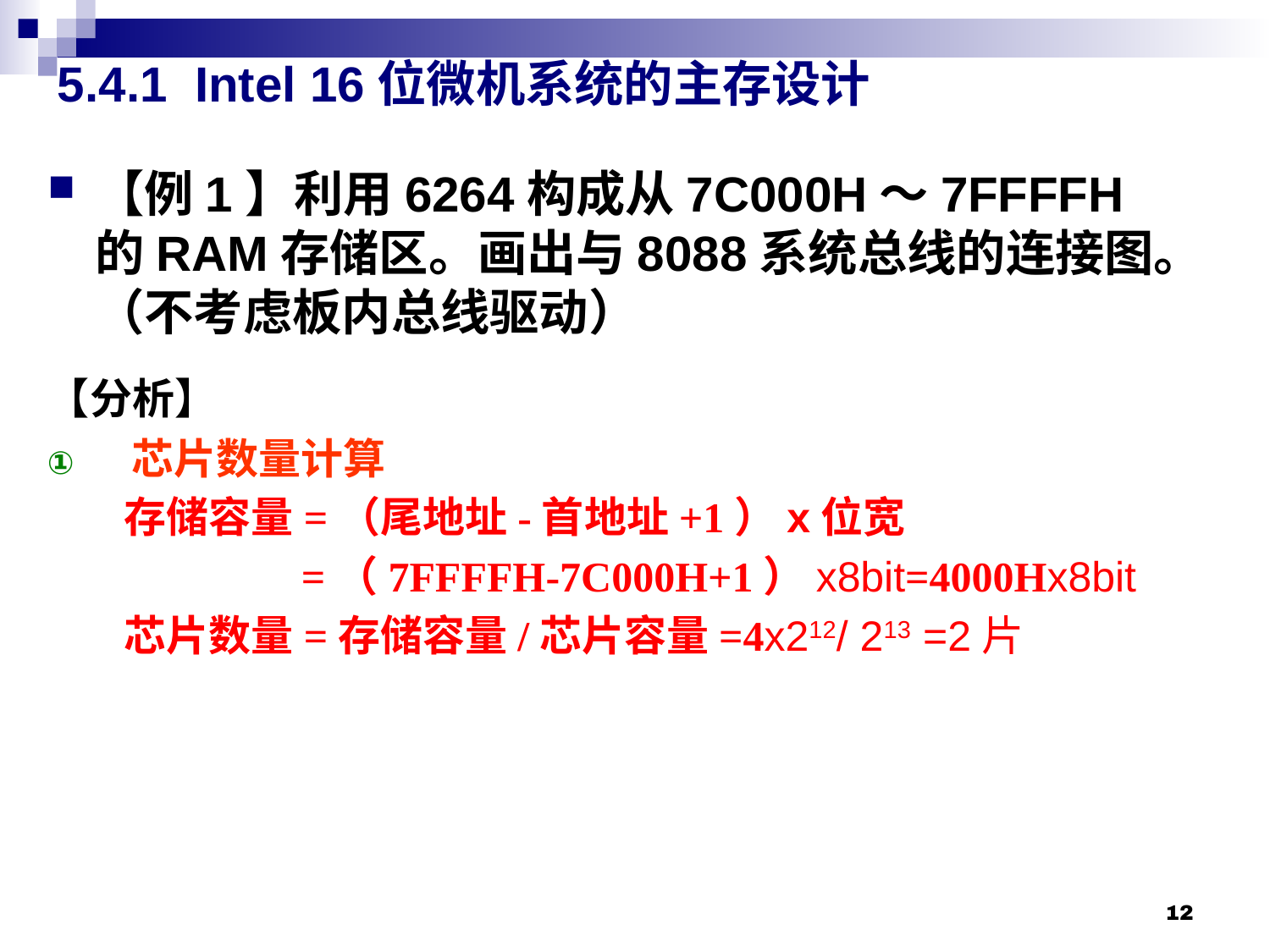

5.4.1  Intel 16位微机系统的主存设计
【例1】利用6264构成从7C000H～7FFFFH的RAM存储区。画出与8088系统总线的连接图。（不考虑板内总线驱动）
【分析】
芯片数量计算
       存储容量=（尾地址-首地址+1）x位宽
                        =（7FFFFH-7C000H+1）x8bit=4000Hx8bit
       芯片数量=存储容量/芯片容量=4x212/ 213 =2片
12